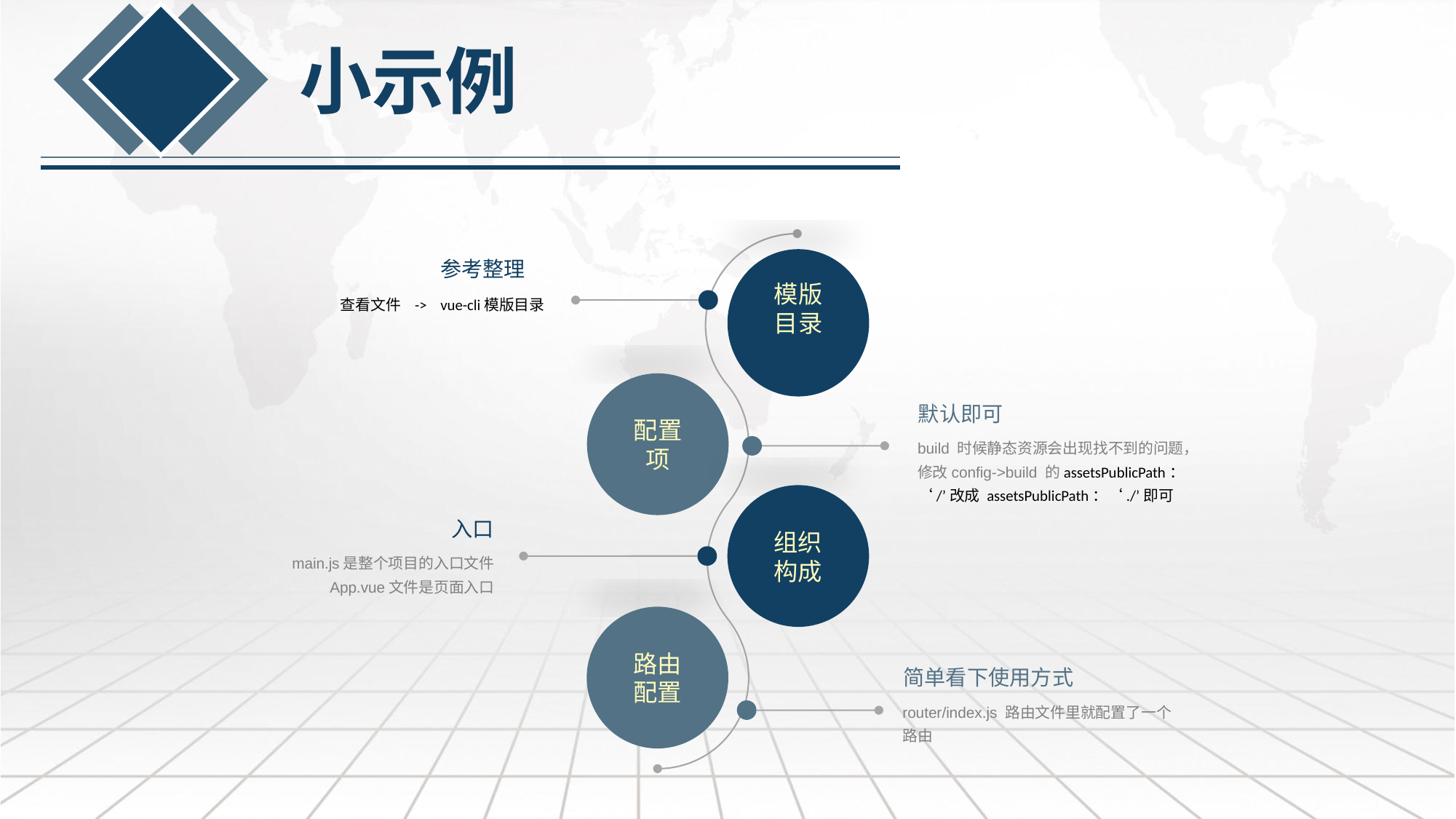

小示例

参考整理
模版
目录

查看文件   ->    vue-cli模版目录

配置
项
默认即可
build 时候静态资源会出现找不到的问题，修改config->build 的assetsPublicPath：‘/’改成 assetsPublicPath：‘./’即可

组织
构成
入口
main.js是整个项目的入口文件
App.vue文件是页面入口

路由
配置
简单看下使用方式
router/index.js 路由文件里就配置了一个路由